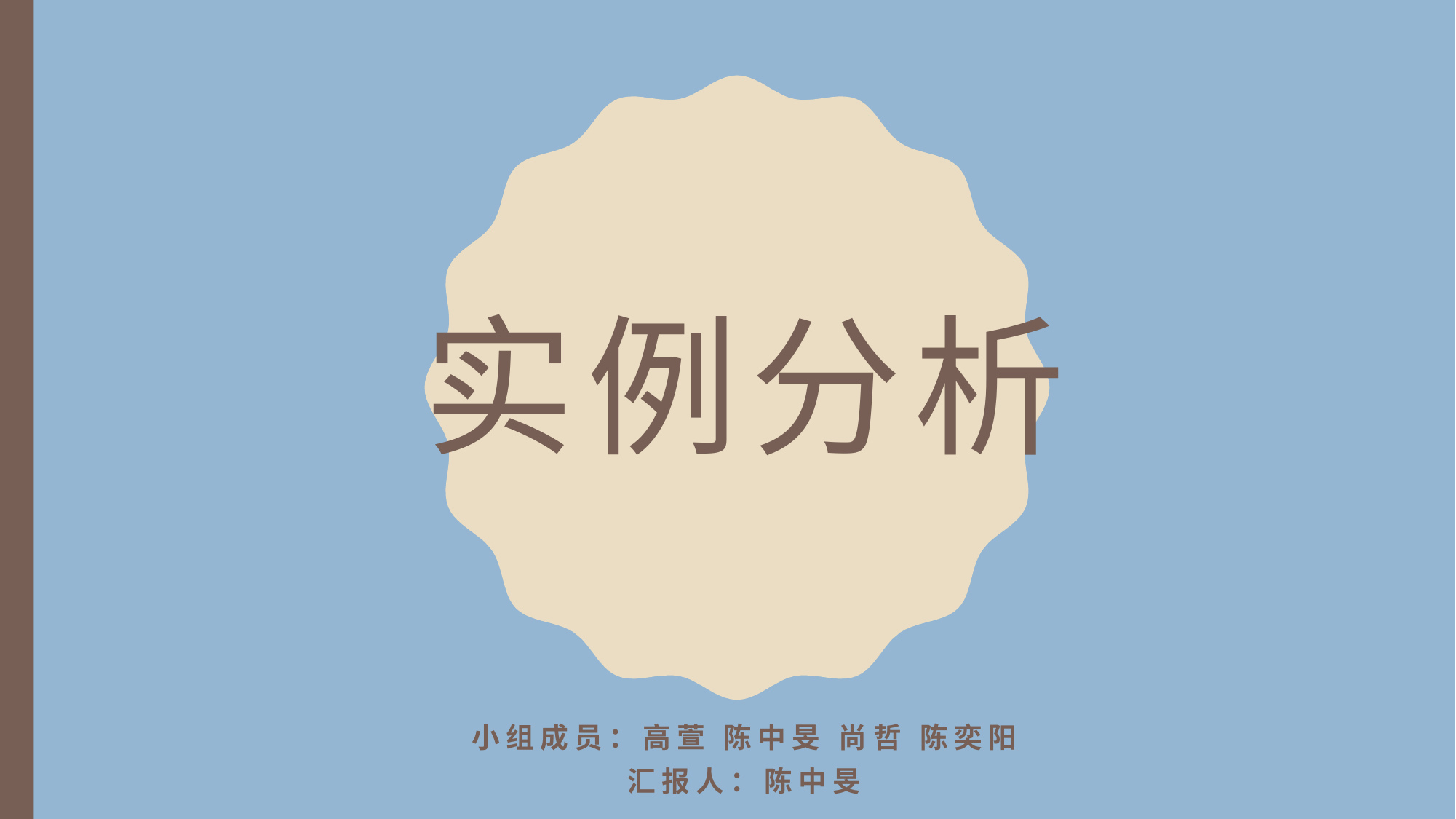

# 实例分析
小组成员：高萱 陈中旻 尚哲 陈奕阳
汇报人：陈中旻